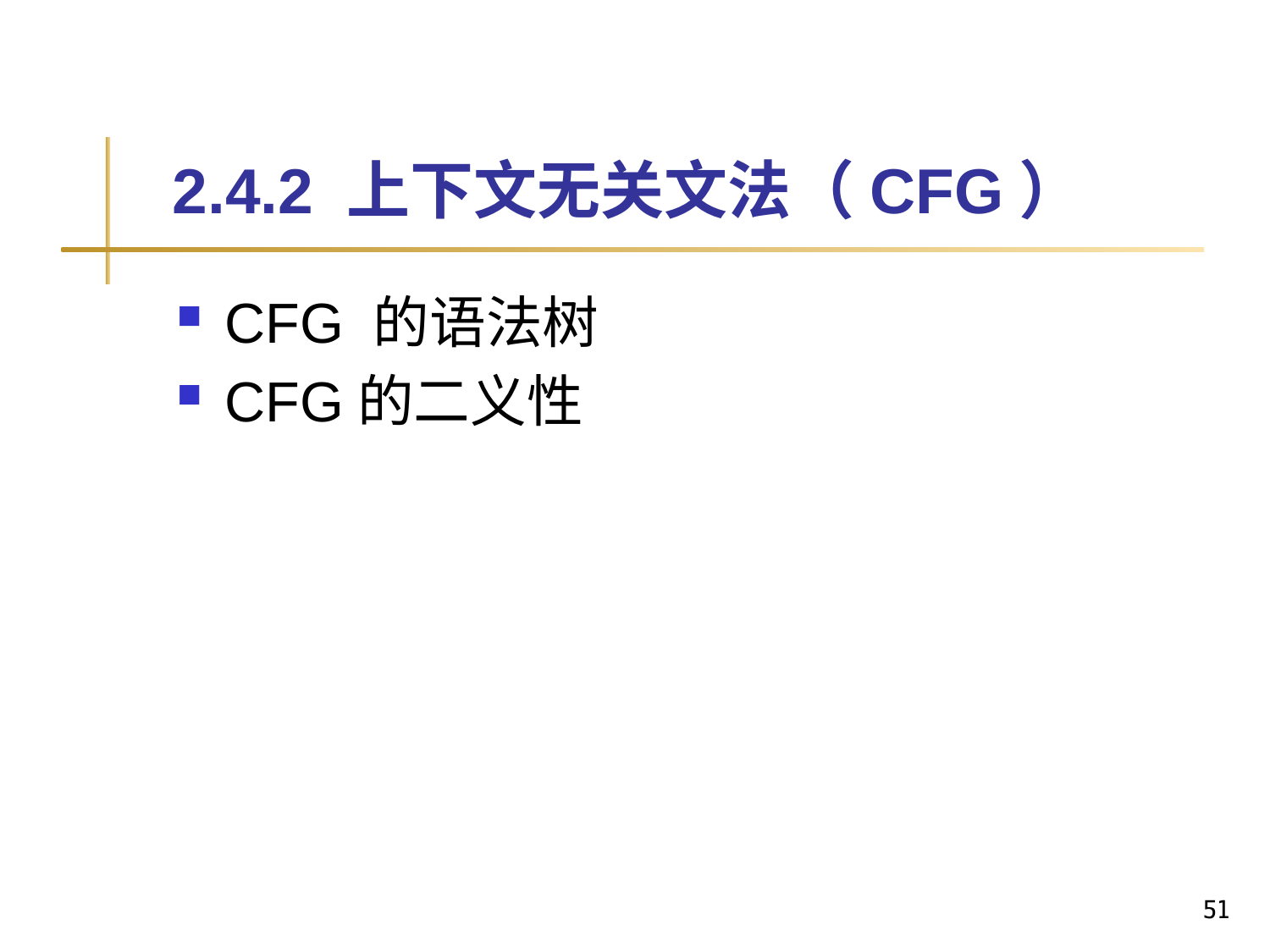

# 2.4.2 上下文无关文法（CFG）
CFG 的语法树
CFG的二义性
51